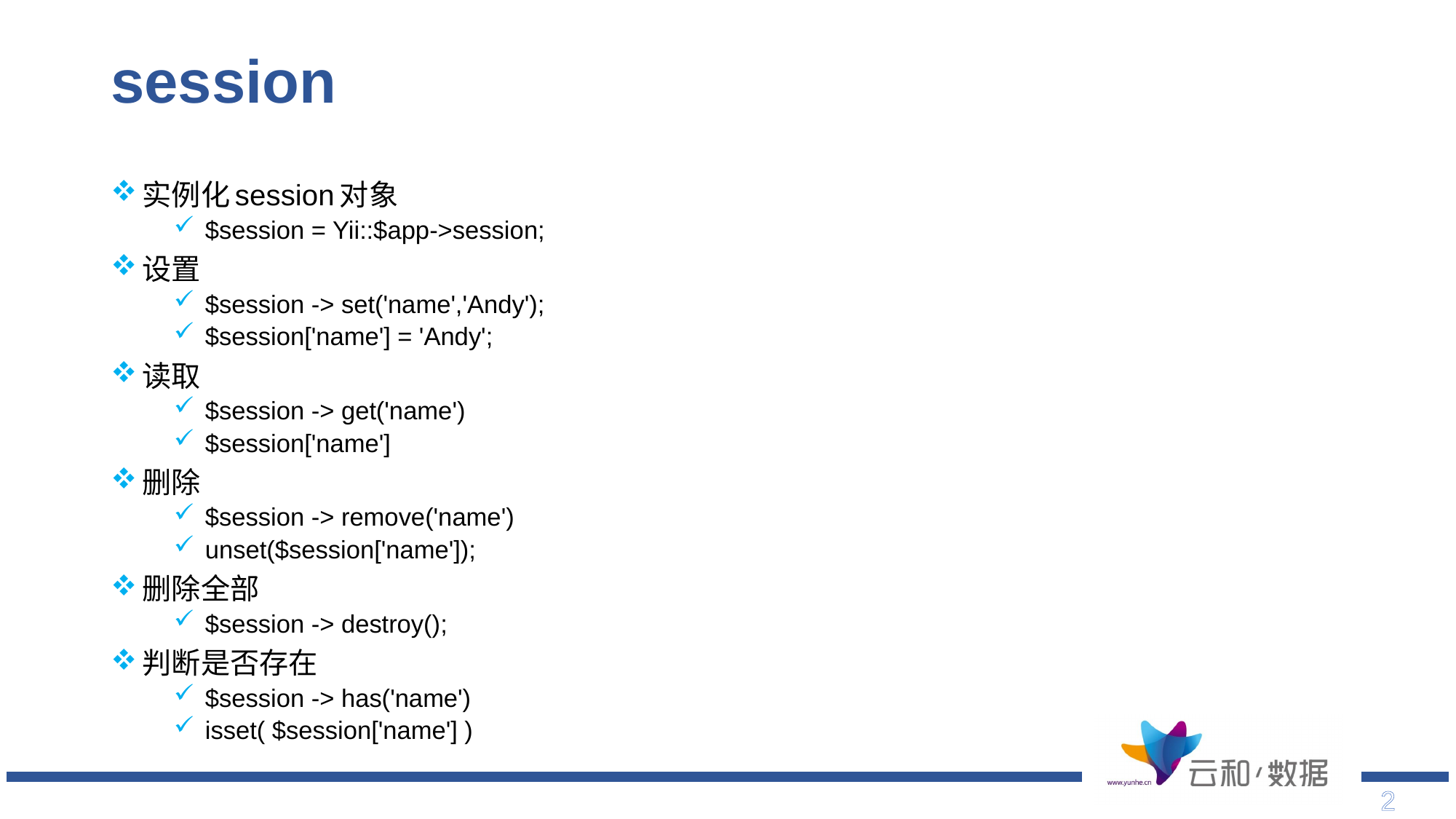

# session
实例化session对象
$session = Yii::$app->session;
设置
$session -> set('name','Andy');
$session['name'] = 'Andy';
读取
$session -> get('name')
$session['name']
删除
$session -> remove('name')
unset($session['name']);
删除全部
$session -> destroy();
判断是否存在
$session -> has('name')
isset( $session['name'] )